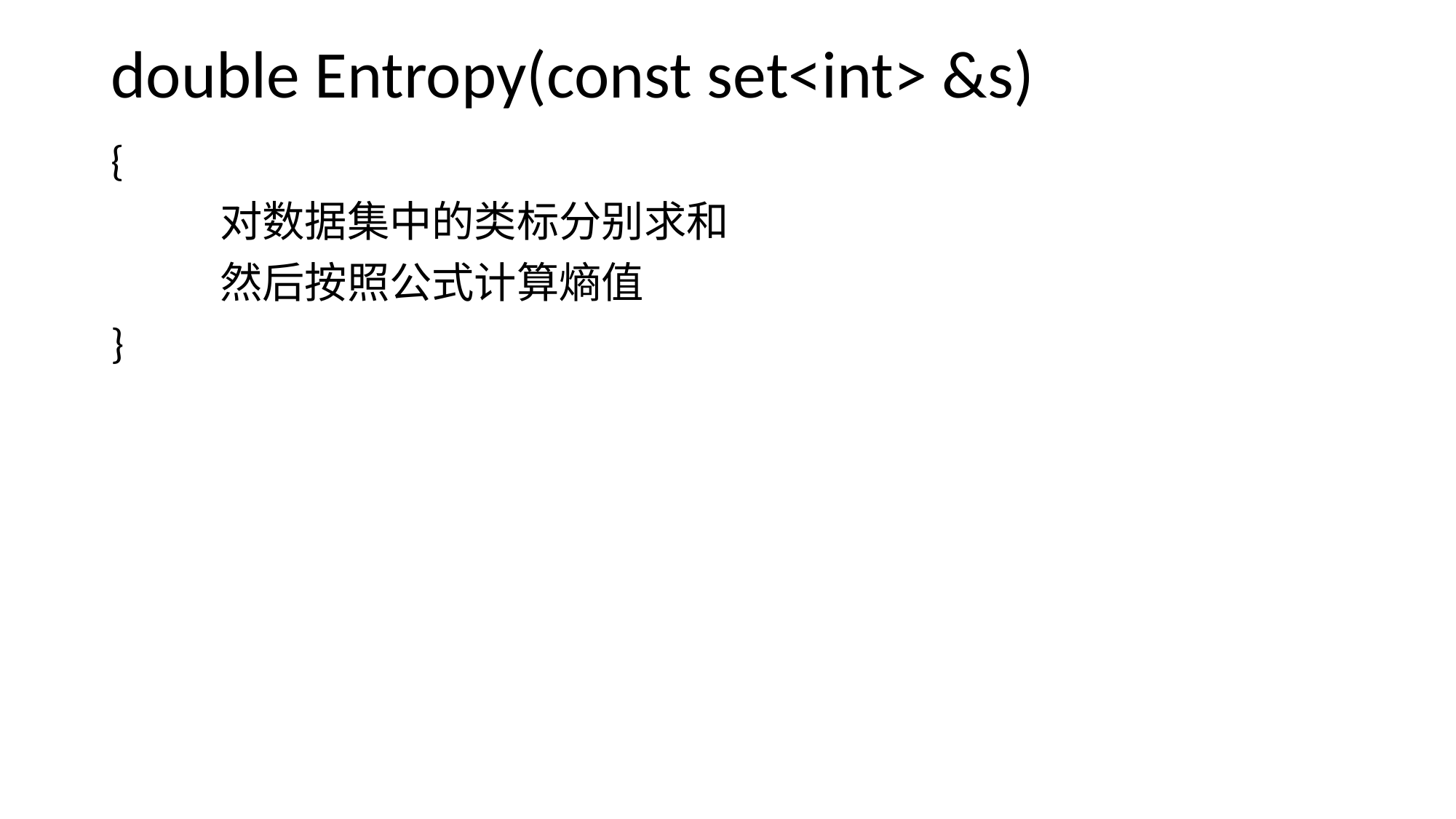

# double Entropy(const set<int> &s)
{
 	对数据集中的类标分别求和
	然后按照公式计算熵值
}